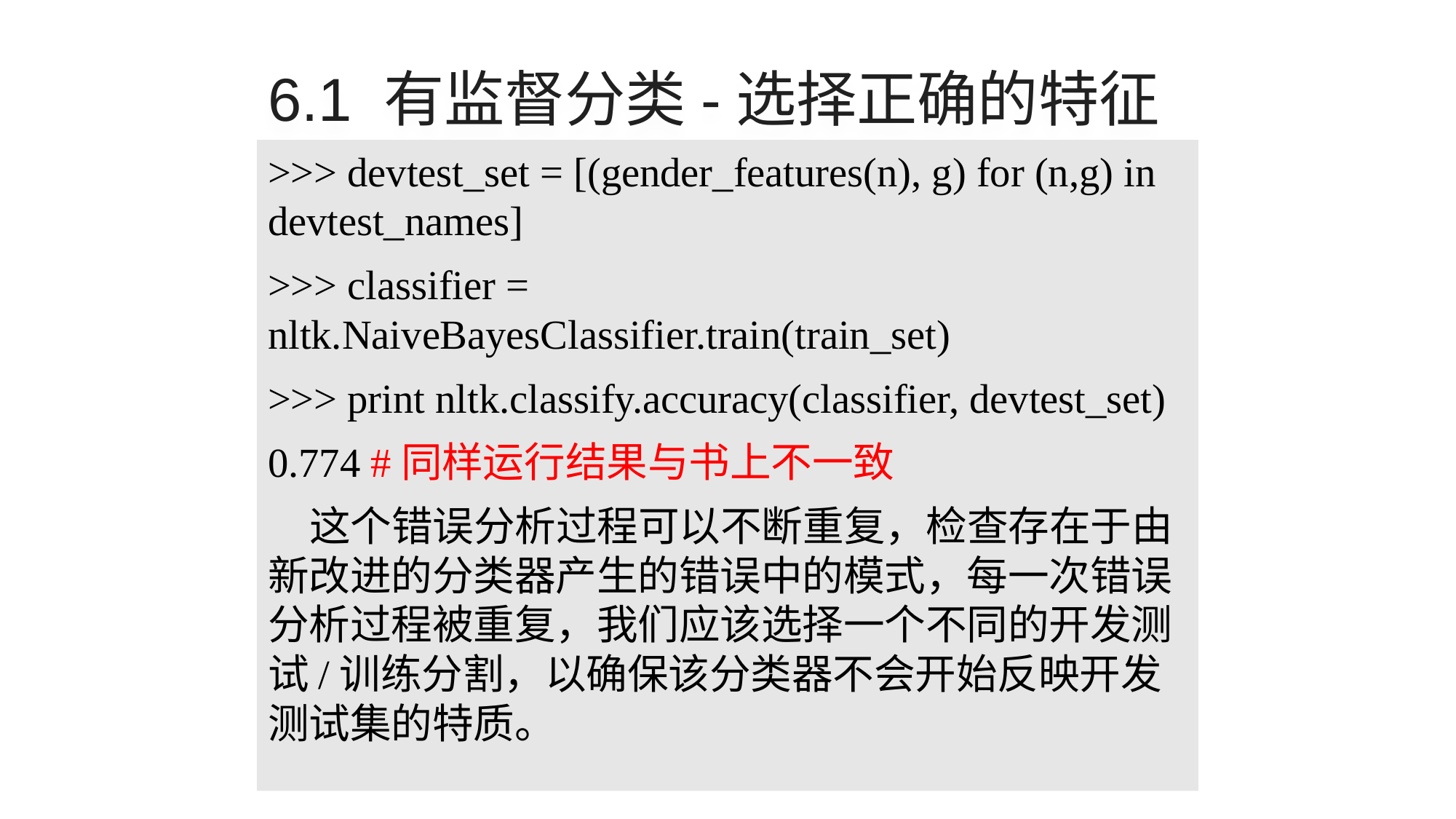

# 6.1 有监督分类-选择正确的特征
>>> devtest_set = [(gender_features(n), g) for (n,g) in devtest_names]
>>> classifier = nltk.NaiveBayesClassifier.train(train_set)
>>> print nltk.classify.accuracy(classifier, devtest_set)
0.774 #同样运行结果与书上不一致
这个错误分析过程可以不断重复，检查存在于由新改进的分类器产生的错误中的模式，每一次错误分析过程被重复，我们应该选择一个不同的开发测试/训练分割，以确保该分类器不会开始反映开发测试集的特质。